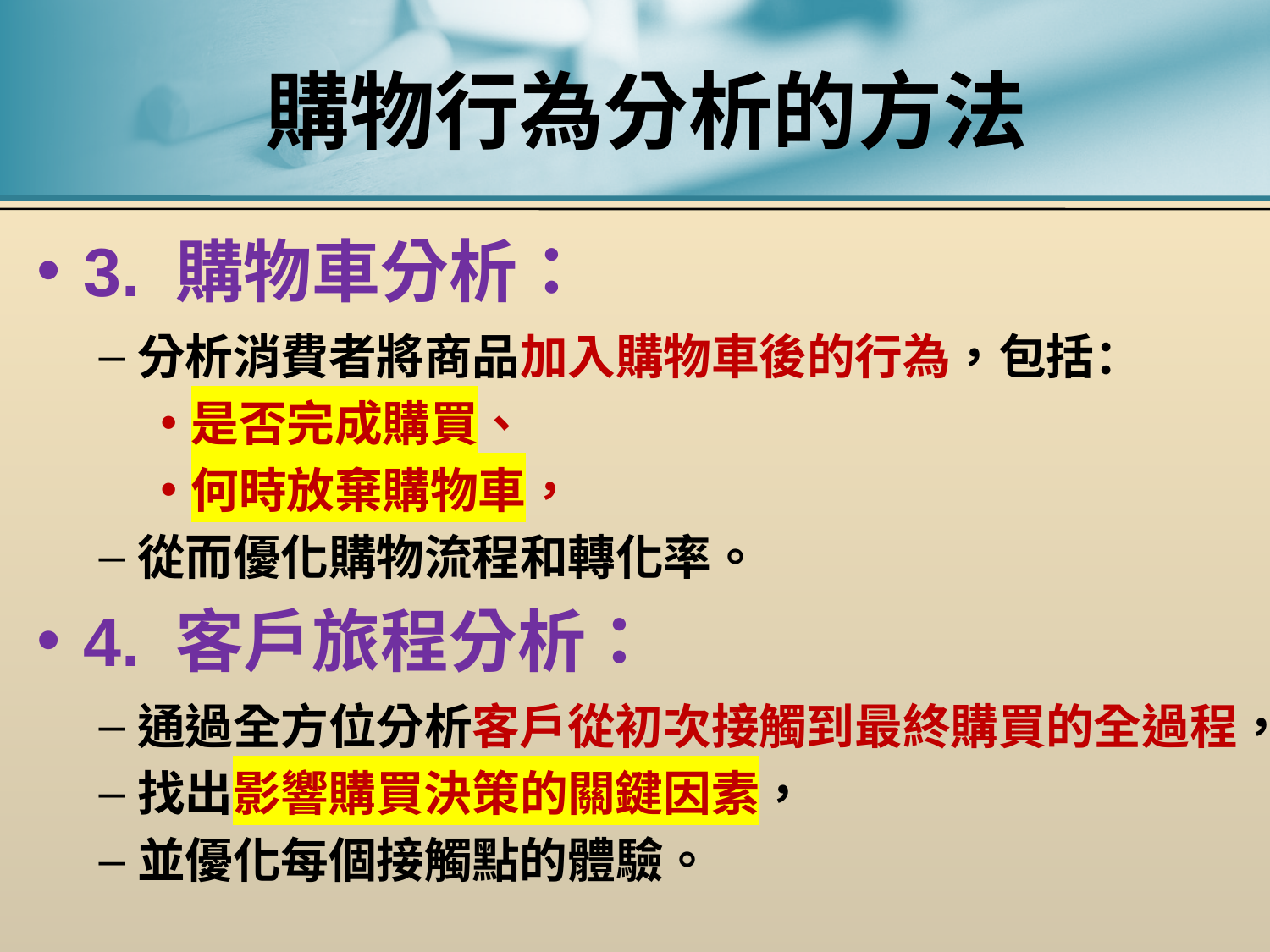

# 購物行為分析的方法
3. 購物車分析：
分析消費者將商品加入購物車後的行為，包括：
是否完成購買、
何時放棄購物車，
從而優化購物流程和轉化率。
4. 客戶旅程分析：
通過全方位分析客戶從初次接觸到最終購買的全過程，
找出影響購買決策的關鍵因素，
並優化每個接觸點的體驗。